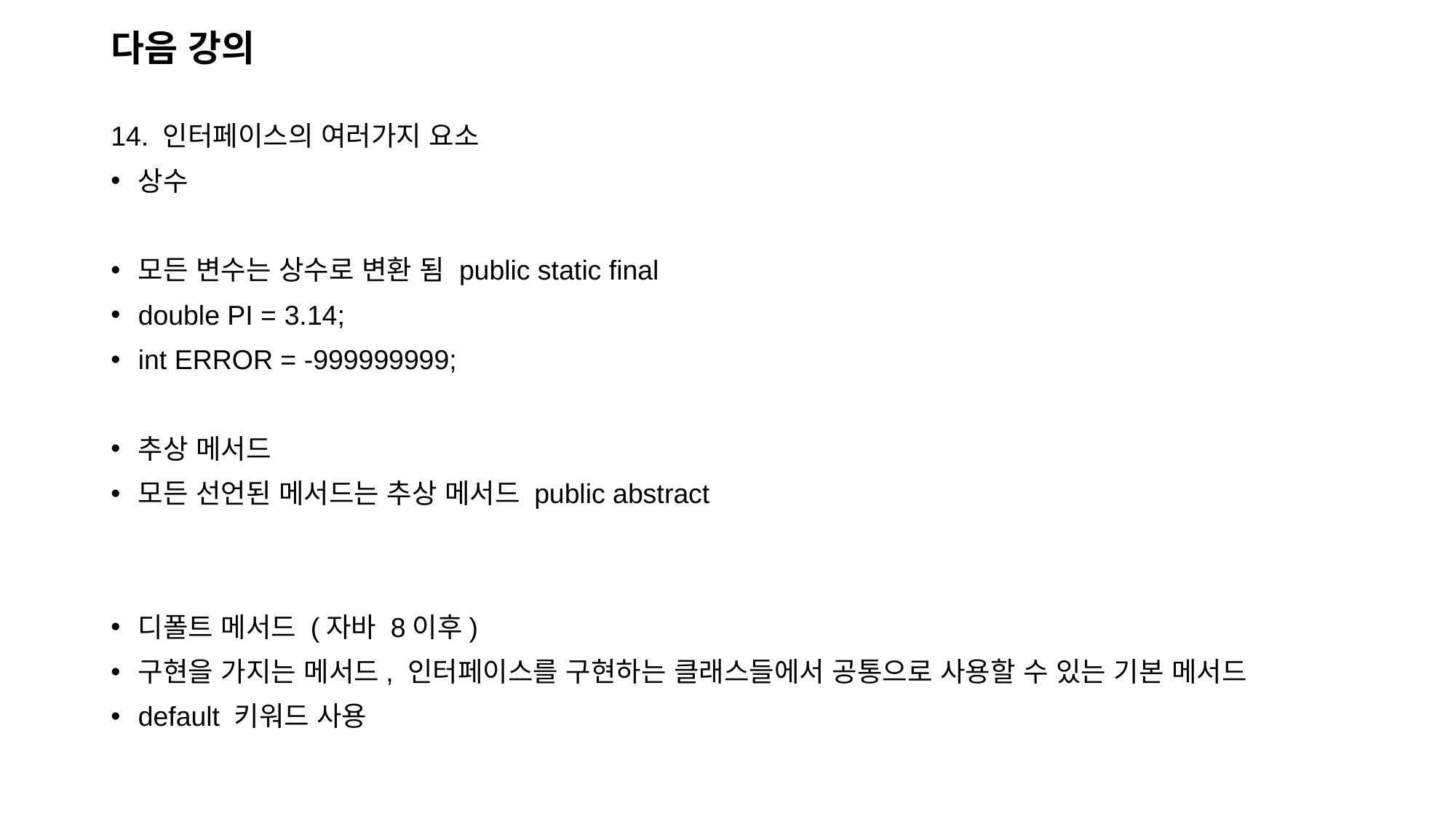

# 다음 강의 14. 인터페이스의 여러가지 요소
상수

모든 변수는 상수로 변환 됨 public static final
double PI = 3.14;
int ERROR = -999999999;

추상 메서드
모든 선언된 메서드는 추상 메서드 public abstract

디폴트 메서드 (자바 8이후)
구현을 가지는 메서드, 인터페이스를 구현하는 클래스들에서 공통으로 사용할 수 있는 기본 메서드
default 키워드 사용